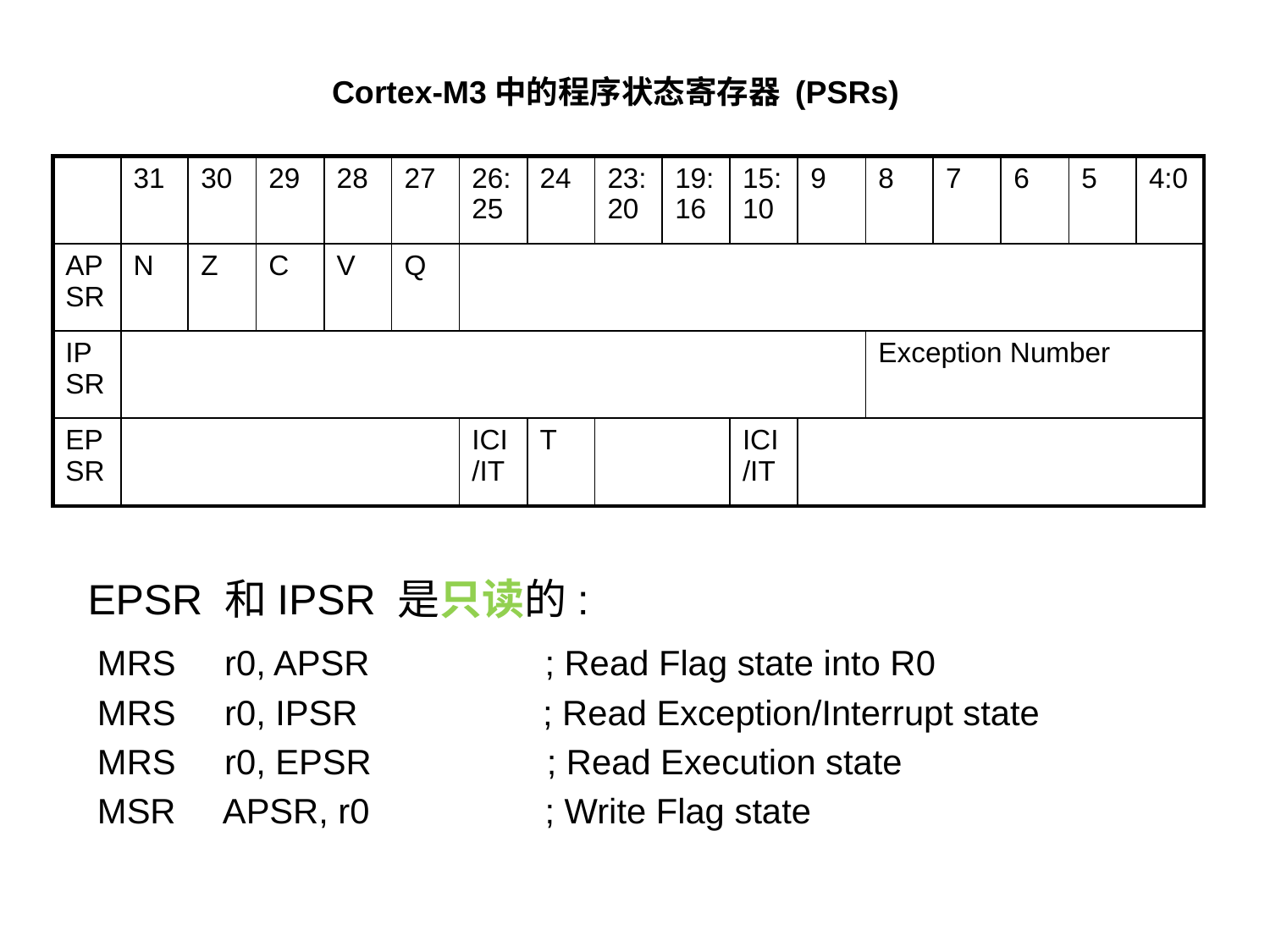

Cortex-M3中的程序状态寄存器 (PSRs)
|  | 31 | 30 | 29 | 28 | 27 | 26:25 | 24 | 23:20 | 19:16 | 15:10 | 9 | 8 | 7 | 6 | 5 | 4:0 |
| --- | --- | --- | --- | --- | --- | --- | --- | --- | --- | --- | --- | --- | --- | --- | --- | --- |
| APSR | N | Z | C | V | Q |  |  |  |  |  |  |  |  |  |  |  |
| IPSR |  |  |  |  |  |  |  |  |  |  |  | Exception Number |  |  |  |  |
| EPSR |  |  |  |  |  | ICI/IT | T |  |  | ICI/IT |  |  |  |  |  |  |
EPSR 和IPSR 是只读的:
 MRS     r0, APSR                  ; Read Flag state into R0
 MRS     r0, IPSR                   ; Read Exception/Interrupt state
 MRS     r0, EPSR                  ; Read Execution state
 MSR     APSR, r0                  ; Write Flag state